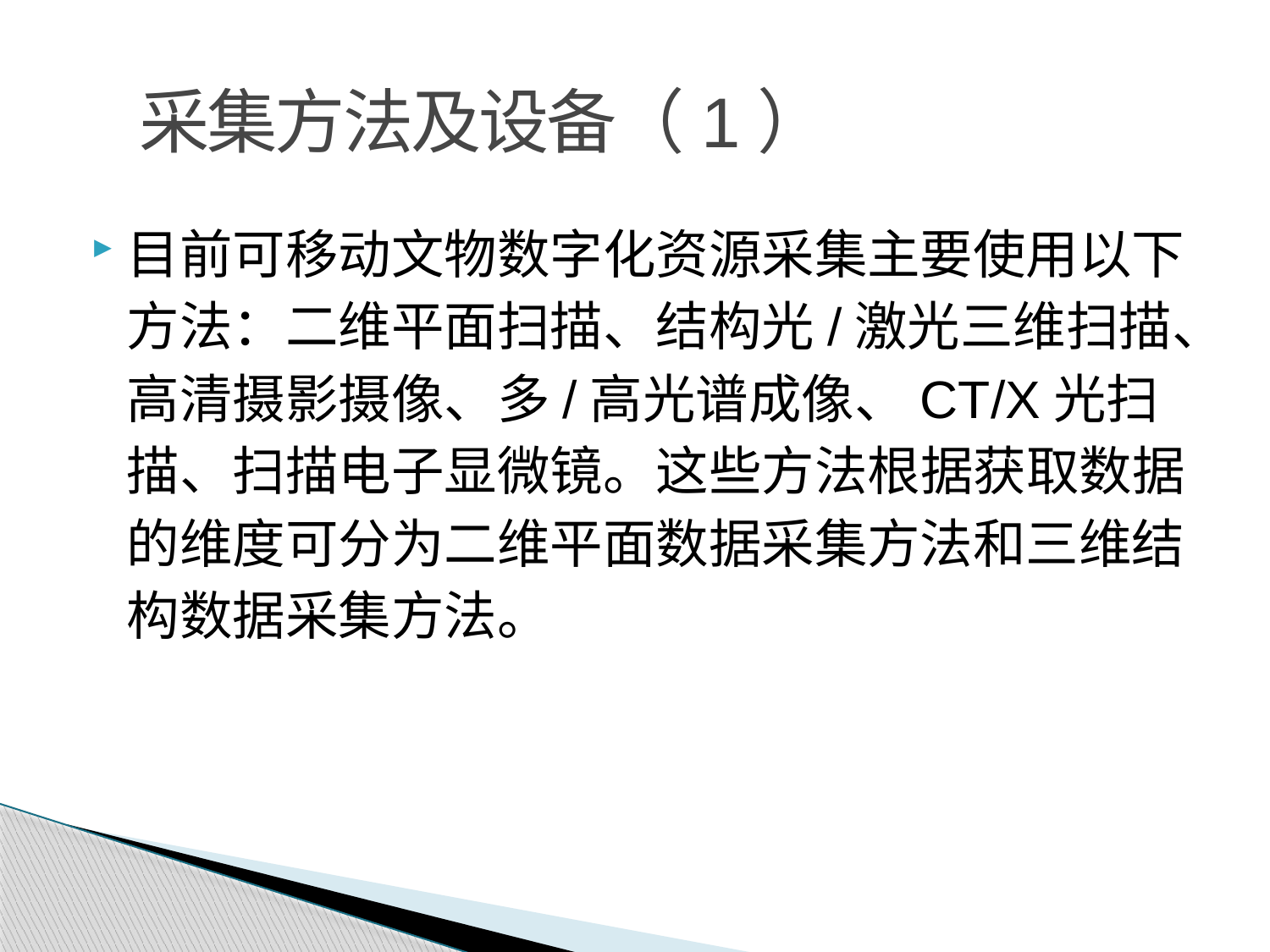

采集方法及设备（1）
目前可移动文物数字化资源采集主要使用以下方法：二维平面扫描、结构光/激光三维扫描、高清摄影摄像、多/高光谱成像、CT/X光扫描、扫描电子显微镜。这些方法根据获取数据的维度可分为二维平面数据采集方法和三维结构数据采集方法。